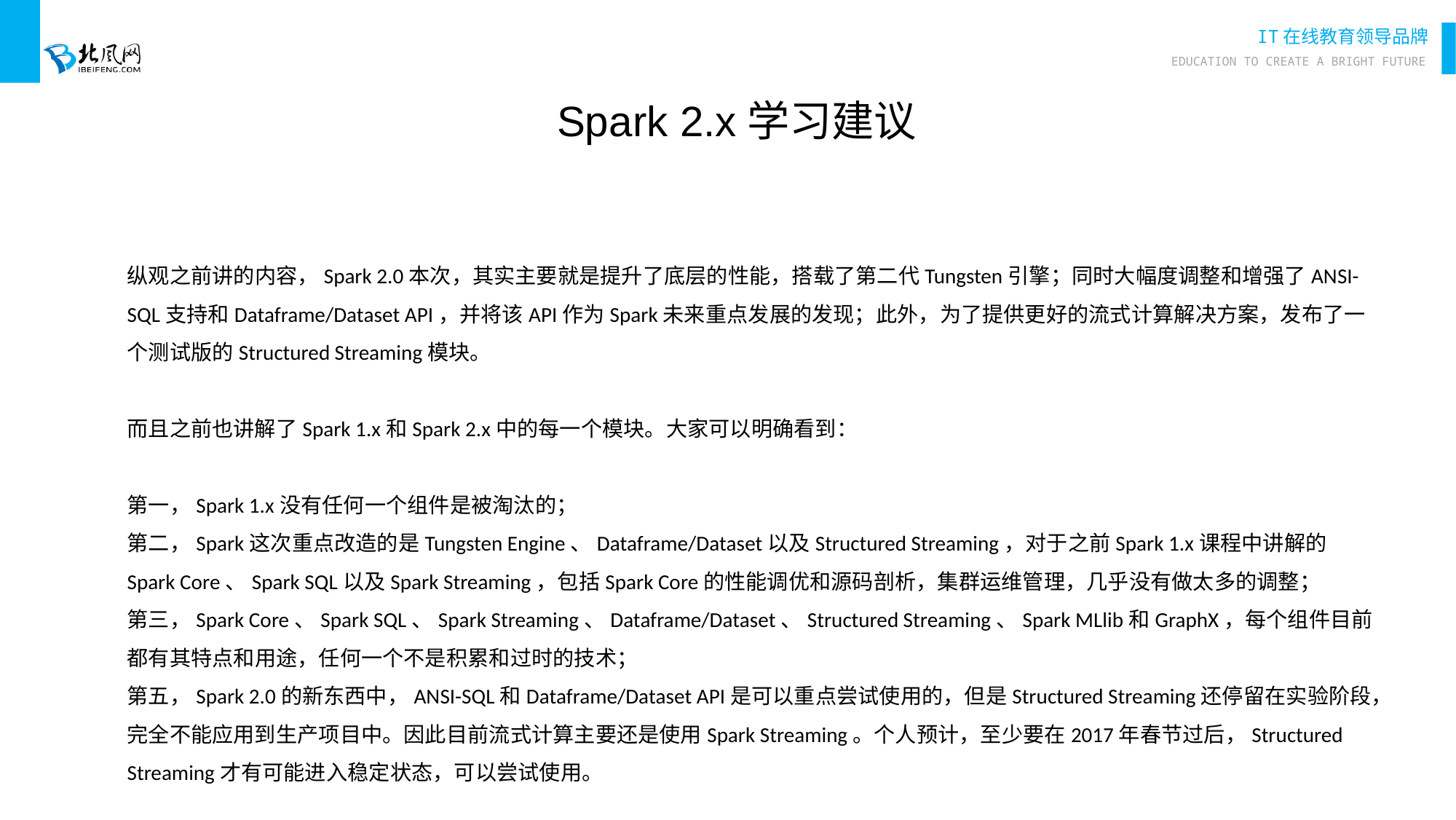

Spark 2.x学习建议
纵观之前讲的内容，Spark 2.0本次，其实主要就是提升了底层的性能，搭载了第二代Tungsten引擎；同时大幅度调整和增强了ANSI-SQL支持和Dataframe/Dataset API，并将该API作为Spark未来重点发展的发现；此外，为了提供更好的流式计算解决方案，发布了一个测试版的Structured Streaming模块。

而且之前也讲解了Spark 1.x和Spark 2.x中的每一个模块。大家可以明确看到：

第一，Spark 1.x没有任何一个组件是被淘汰的；
第二，Spark这次重点改造的是Tungsten Engine、Dataframe/Dataset以及Structured Streaming，对于之前Spark 1.x课程中讲解的Spark Core、Spark SQL以及Spark Streaming，包括Spark Core的性能调优和源码剖析，集群运维管理，几乎没有做太多的调整；
第三，Spark Core、Spark SQL、Spark Streaming、Dataframe/Dataset、Structured Streaming、Spark MLlib和GraphX，每个组件目前都有其特点和用途，任何一个不是积累和过时的技术；
第五，Spark 2.0的新东西中，ANSI-SQL和Dataframe/Dataset API是可以重点尝试使用的，但是Structured Streaming还停留在实验阶段，完全不能应用到生产项目中。因此目前流式计算主要还是使用Spark Streaming。个人预计，至少要在2017年春节过后，Structured Streaming才有可能进入稳定状态，可以尝试使用。